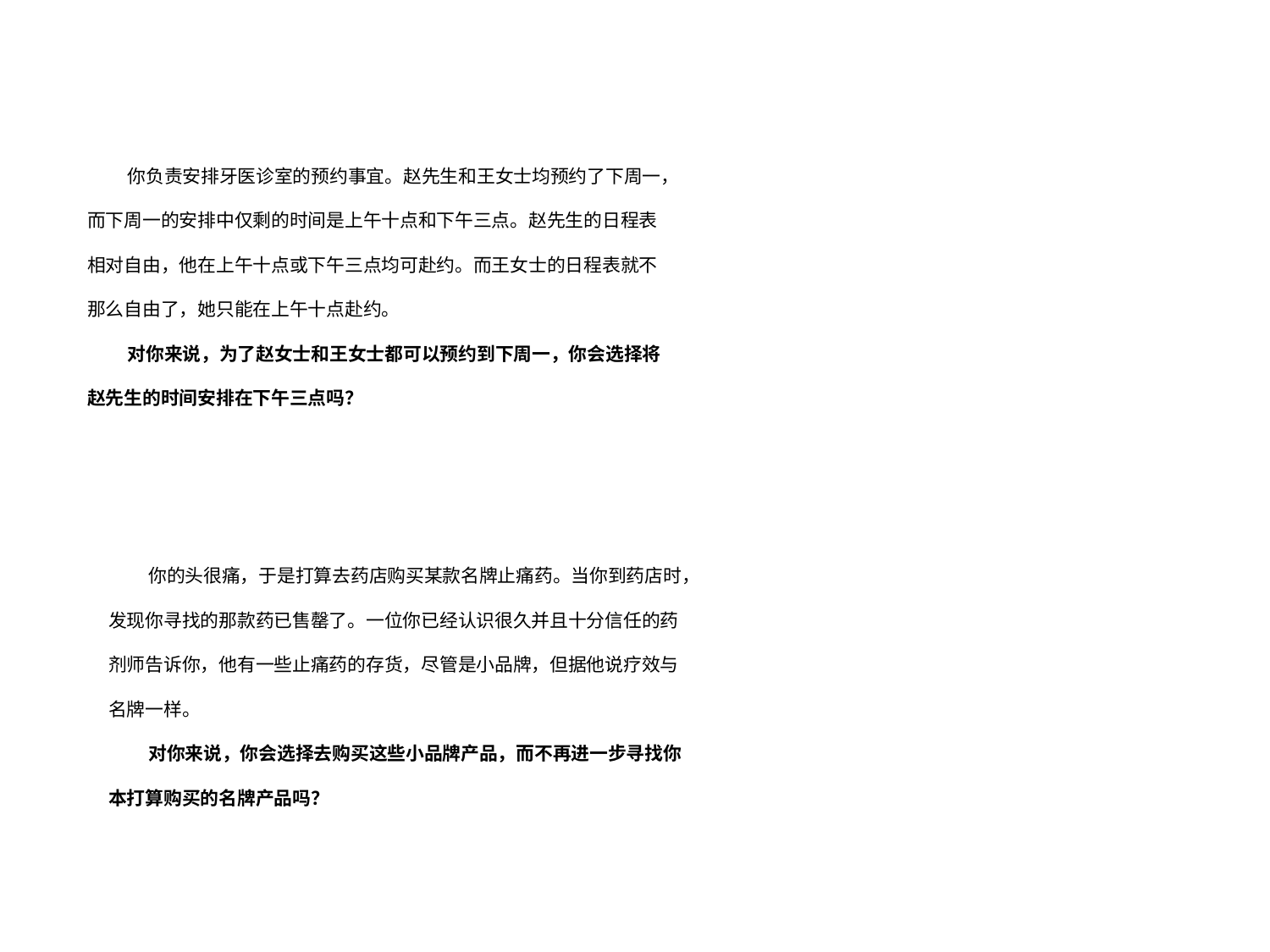

你负责安排牙医诊室的预约事宜。赵先生和王女士均预约了下周一，而下周一的安排中仅剩的时间是上午十点和下午三点。赵先生的日程表相对自由，他在上午十点或下午三点均可赴约。而王女士的日程表就不那么自由了，她只能在上午十点赴约。
对你来说，为了赵女士和王女士都可以预约到下周一，你会选择将赵先生的时间安排在下午三点吗？
你的头很痛，于是打算去药店购买某款名牌止痛药。当你到药店时，发现你寻找的那款药已售罄了。一位你已经认识很久并且十分信任的药剂师告诉你，他有一些止痛药的存货，尽管是小品牌，但据他说疗效与名牌一样。
对你来说，你会选择去购买这些小品牌产品，而不再进一步寻找你本打算购买的名牌产品吗？